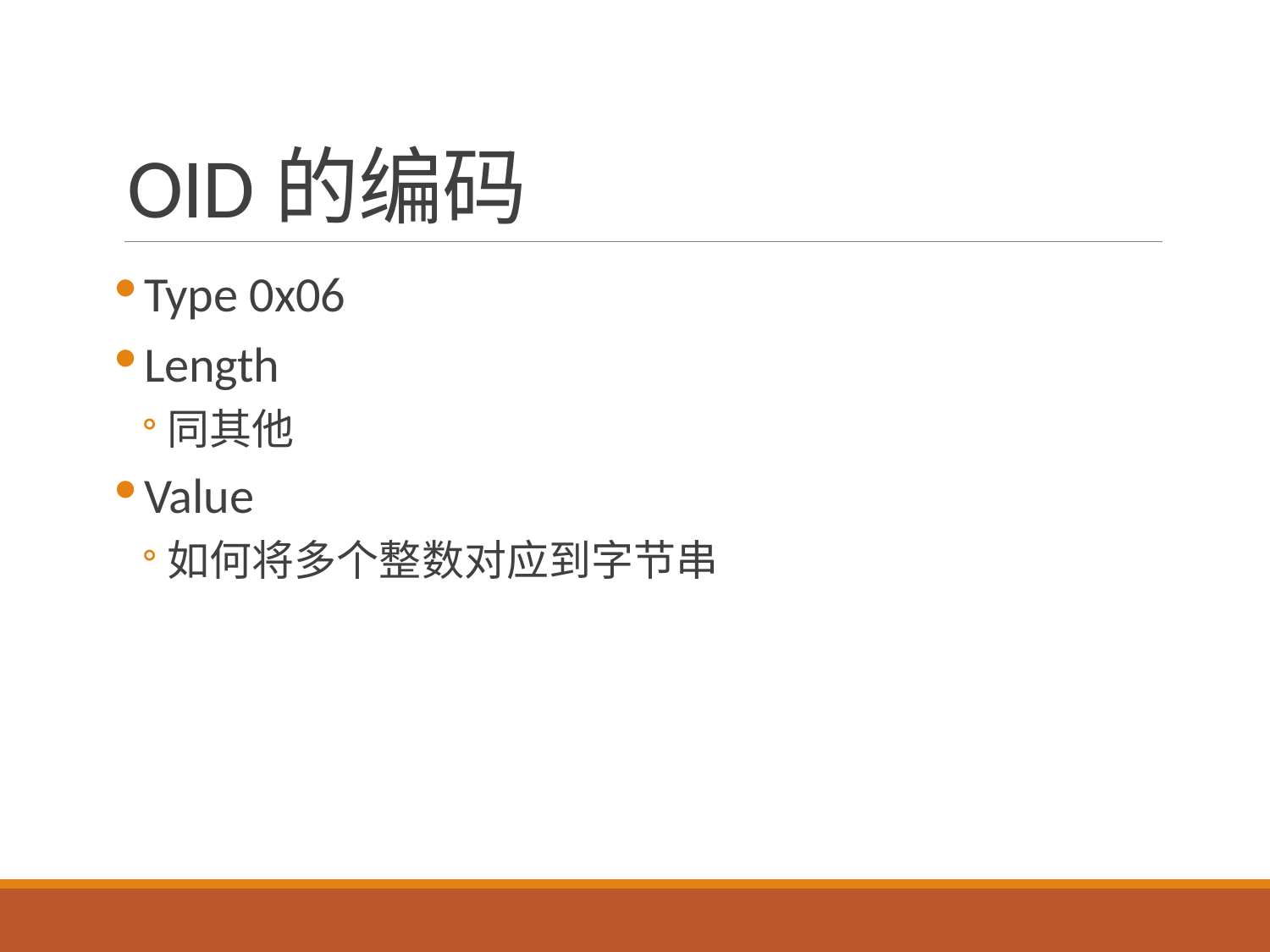

# OID的编码
Type 0x06
Length
同其他
Value
如何将多个整数对应到字节串
57